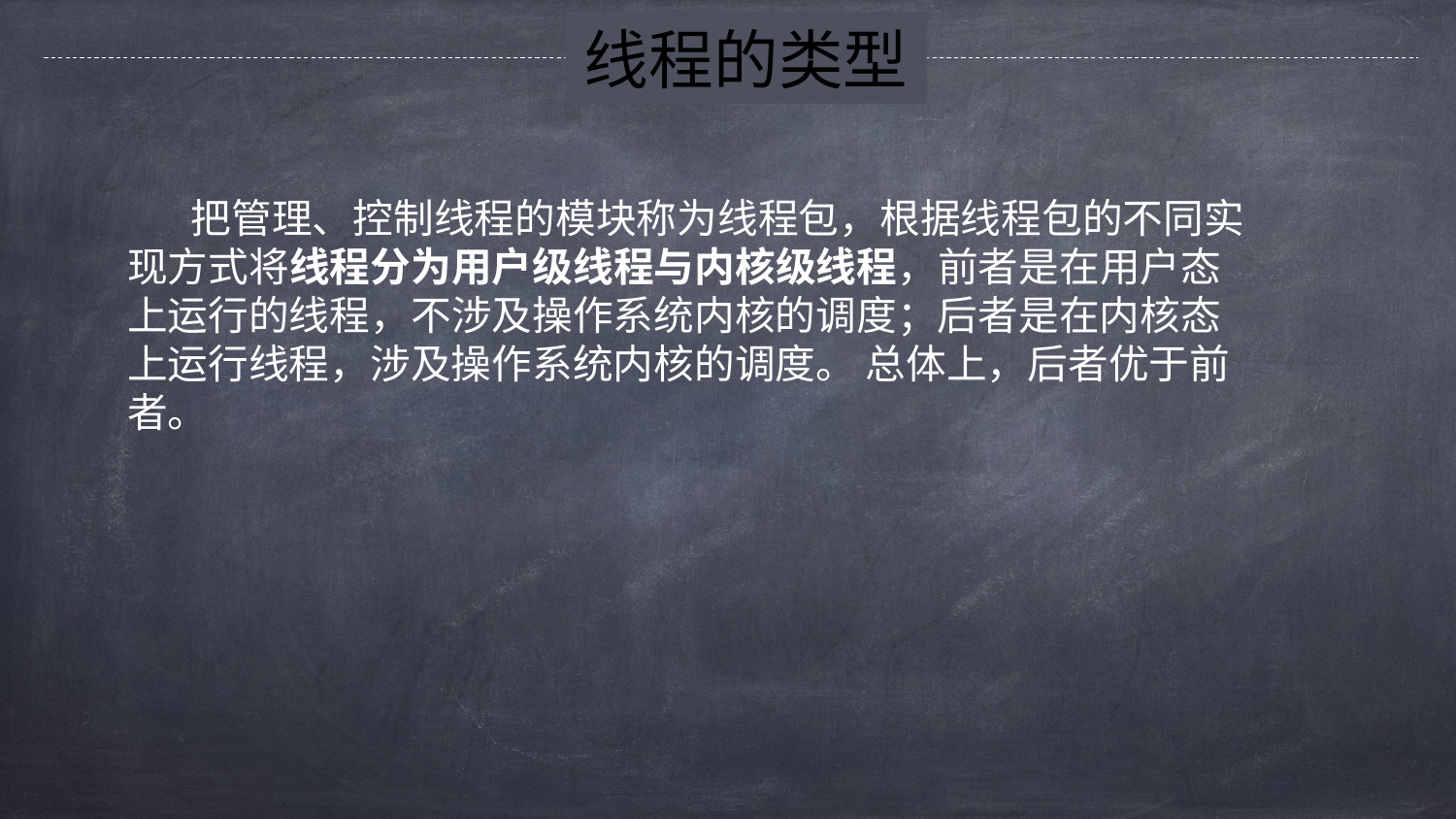

线程的类型
      把管理、控制线程的模块称为线程包，根据线程包的不同实现方式将线程分为用户级线程与内核级线程，前者是在用户态上运行的线程，不涉及操作系统内核的调度；后者是在内核态上运行线程，涉及操作系统内核的调度。 总体上，后者优于前者。